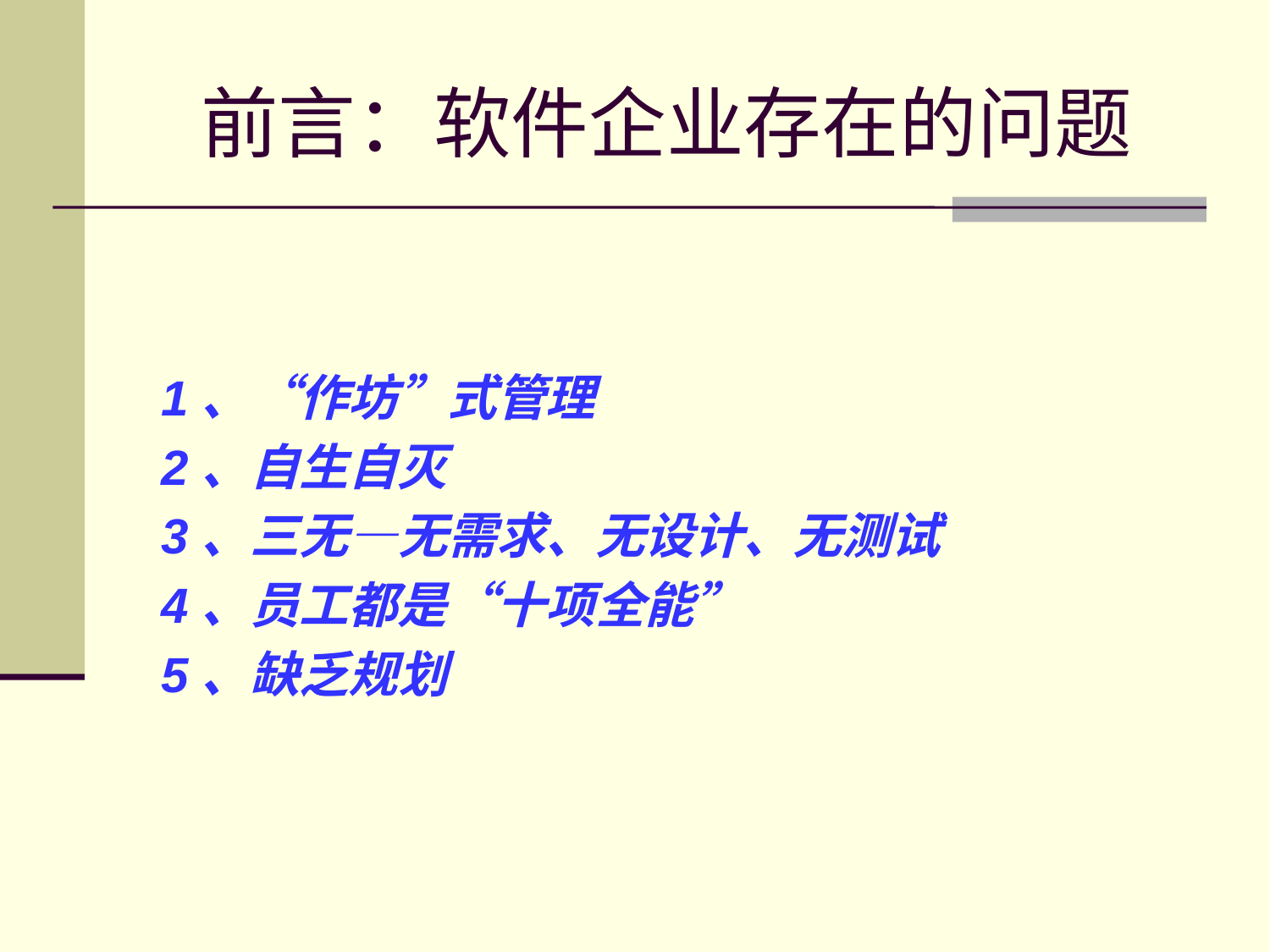

# 前言：软件企业存在的问题

1、“作坊”式管理
2、自生自灭
3、三无—无需求、无设计、无测试
4、员工都是“十项全能”
5、缺乏规划